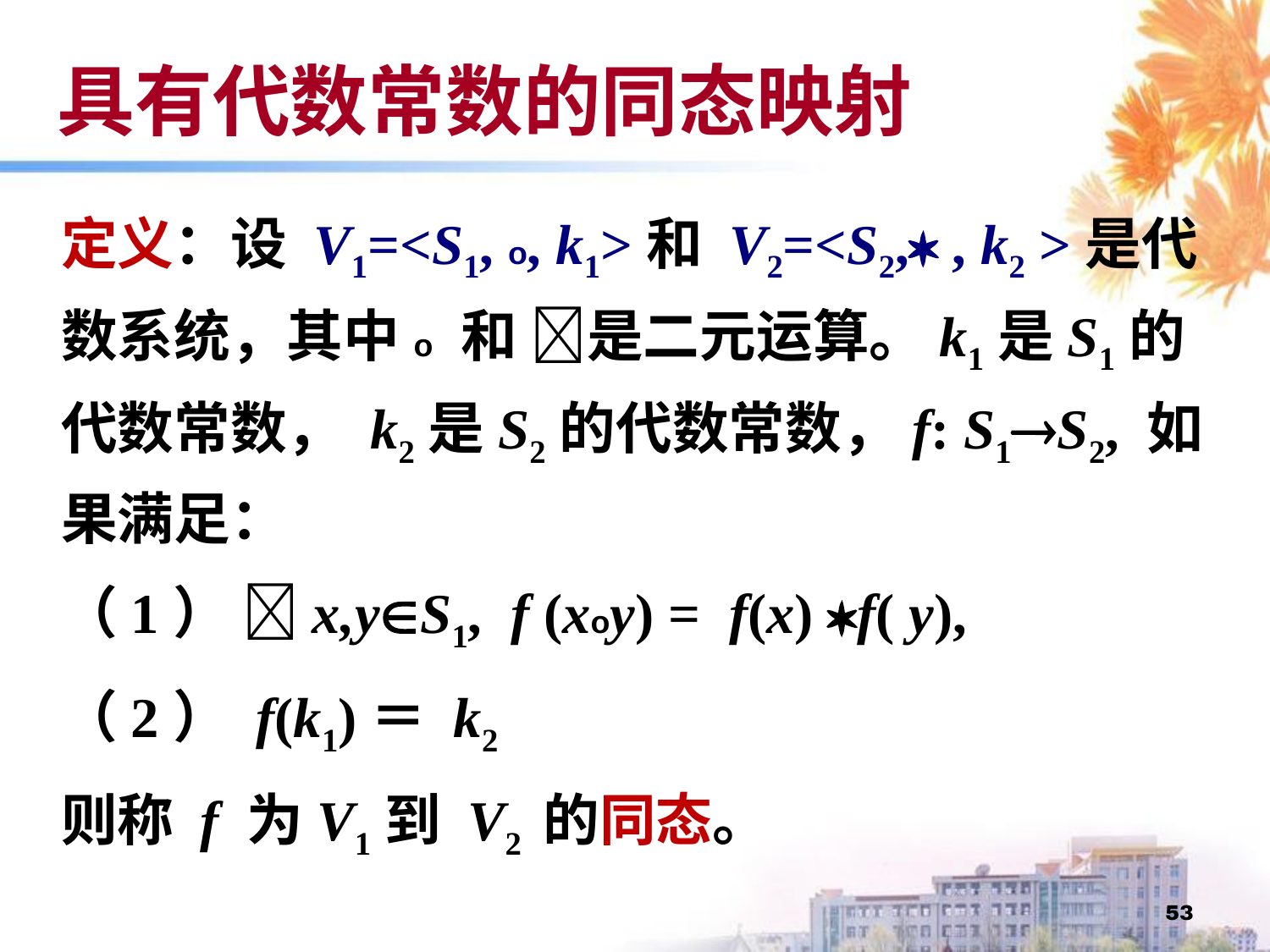

具有代数常数的同态映射
定义：设 V1=<S1, o, k1>和 V2=<S2,∗ , k2 >是代数系统，其中o 和 ∗是二元运算。k1是S1的代数常数， k2是S2的代数常数，f: S1→S2, 如果满足：
（1） ∀x,y∈S1,  f (xoy) =  f(x) ∗f( y),
（2） f(k1)＝ k2
则称 f 为V1到 V2 的同态。
53